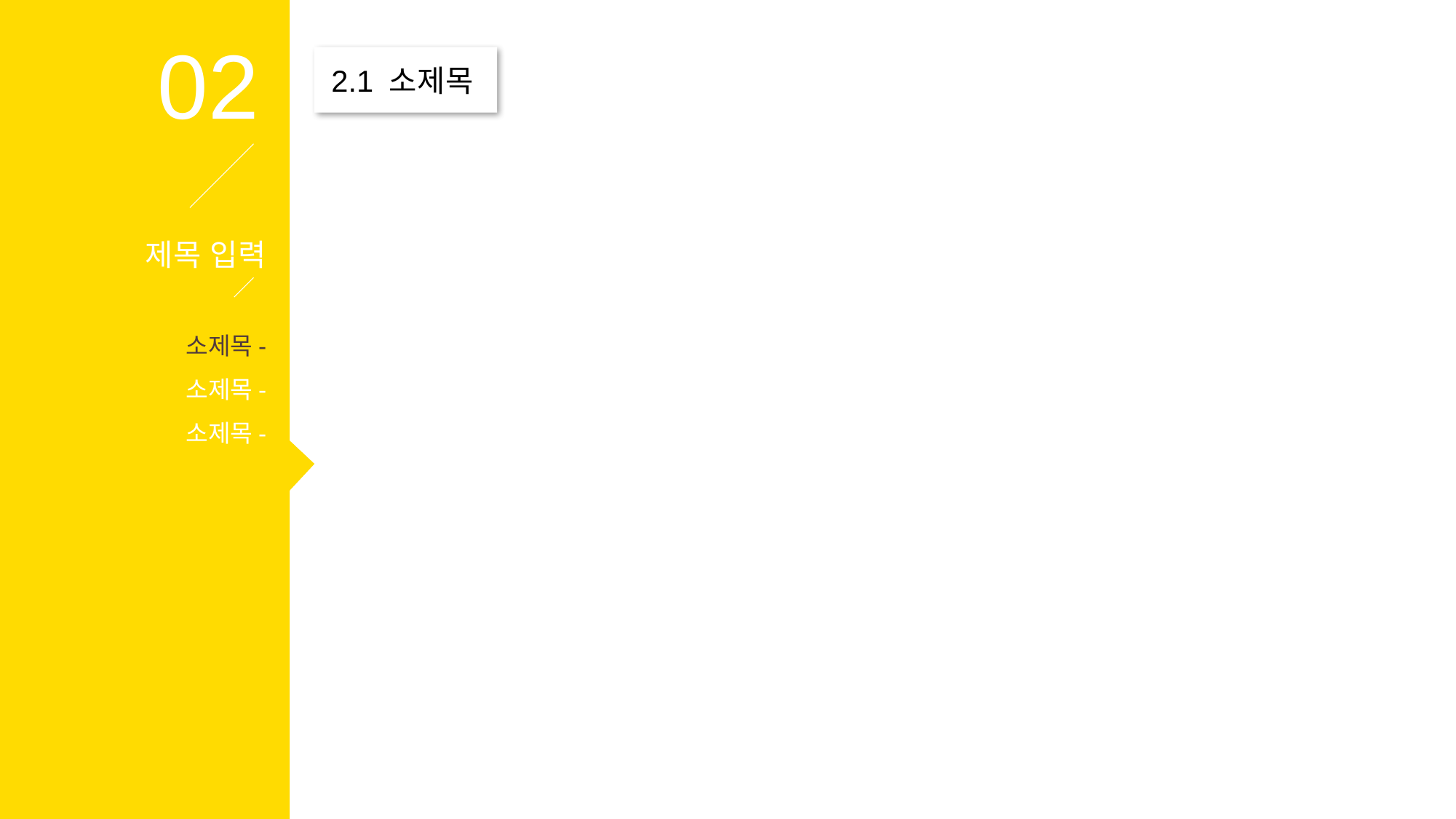

02
제목 입력
소제목-
소제목-
소제목-

2.1 소제목